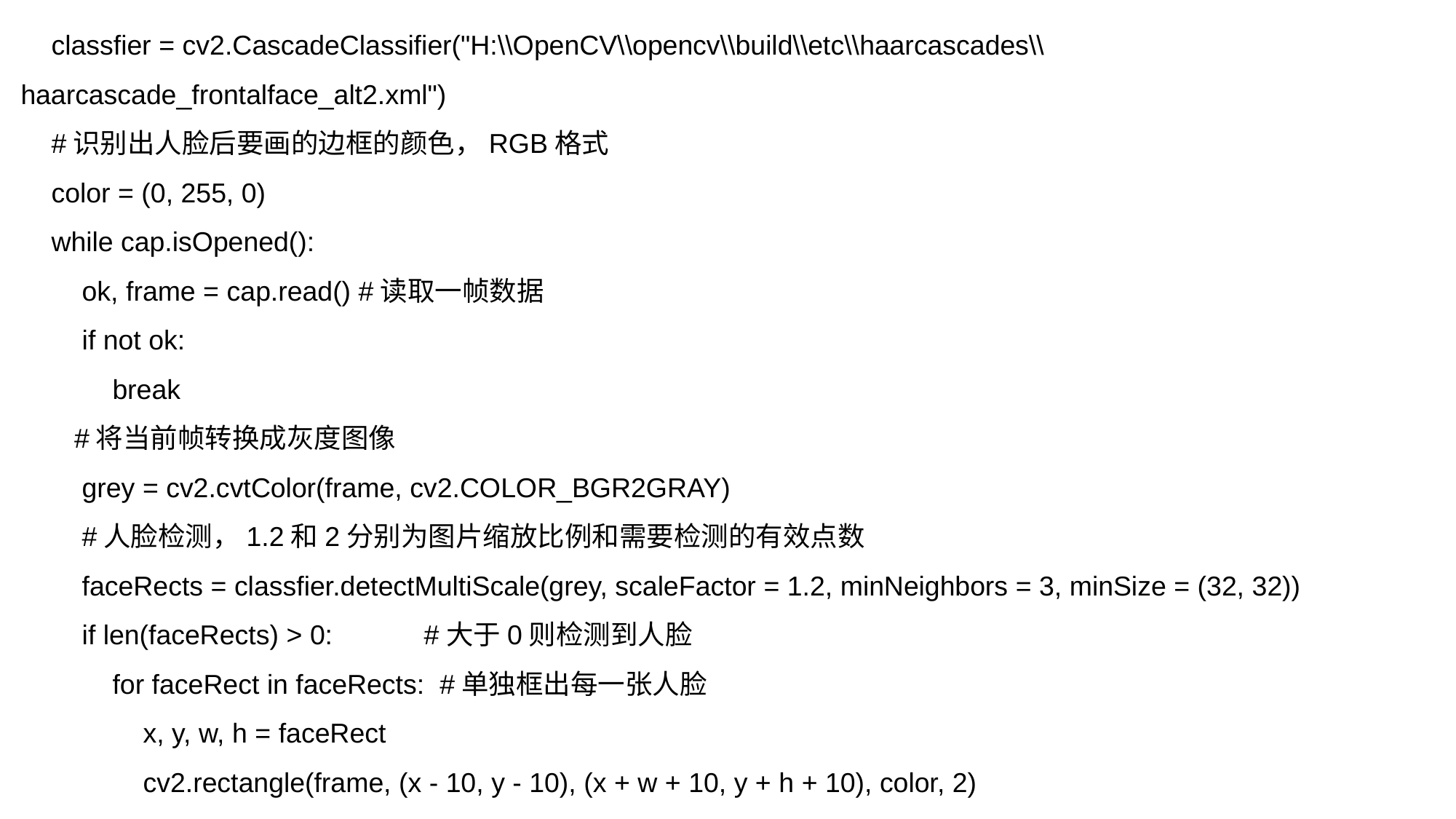

mport cv2

    classfier = cv2.CascadeClassifier("H:\\OpenCV\\opencv\\build\\etc\\haarcascades\\haarcascade_frontalface_alt2.xml")
    #识别出人脸后要画的边框的颜色，RGB格式
    color = (0, 255, 0)
    while cap.isOpened():
        ok, frame = cap.read() #读取一帧数据
        if not ok:
            break
       #将当前帧转换成灰度图像
        grey = cv2.cvtColor(frame, cv2.COLOR_BGR2GRAY)
        #人脸检测，1.2和2分别为图片缩放比例和需要检测的有效点数
        faceRects = classfier.detectMultiScale(grey, scaleFactor = 1.2, minNeighbors = 3, minSize = (32, 32))
        if len(faceRects) > 0:            #大于0则检测到人脸
            for faceRect in faceRects:  #单独框出每一张人脸
                x, y, w, h = faceRect
                cv2.rectangle(frame, (x - 10, y - 10), (x + w + 10, y + h + 10), color, 2)